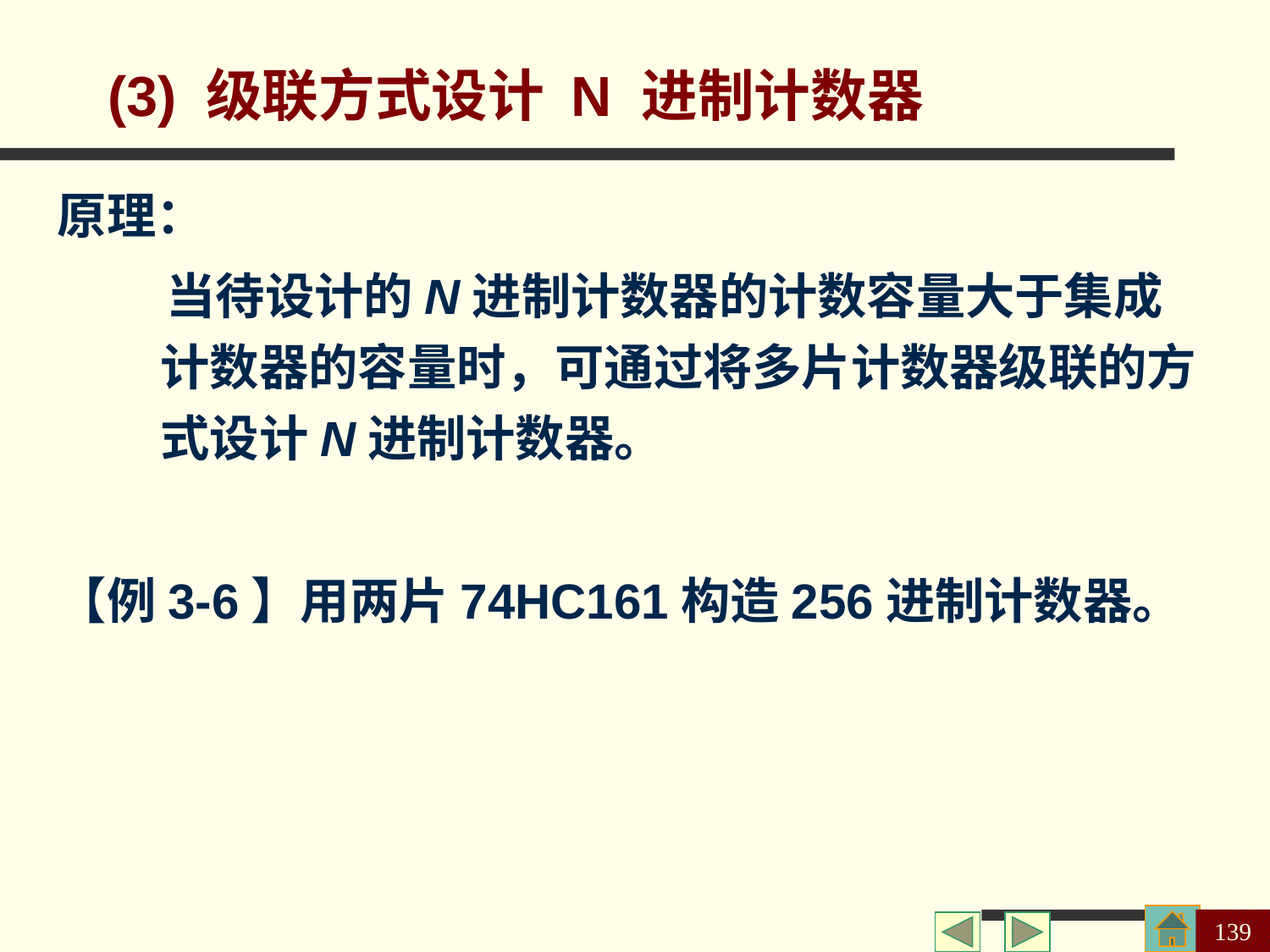

(3) 级联方式设计 N 进制计数器
原理：
   当待设计的N进制计数器的计数容量大于集成计数器的容量时，可通过将多片计数器级联的方式设计N进制计数器。

【例3-6】用两片74HC161构造256进制计数器。
139